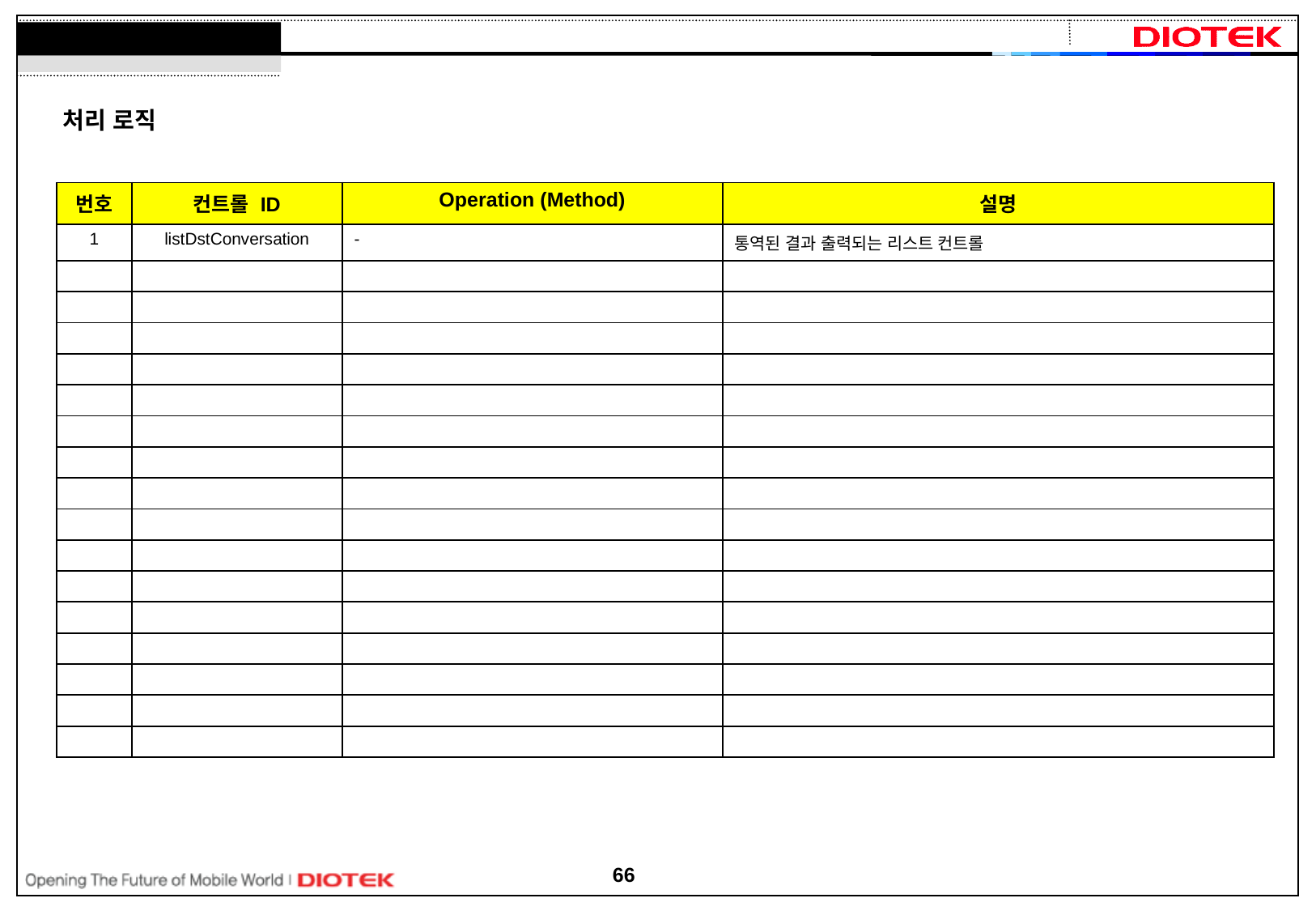

처리 로직
| 번호 | 컨트롤 ID | Operation (Method) | 설명 |
| --- | --- | --- | --- |
| 1 | listDstConversation | - | 통역된 결과 출력되는 리스트 컨트롤 |
|  |  |  |  |
|  |  |  |  |
|  |  |  |  |
|  |  |  |  |
|  |  |  |  |
|  |  |  |  |
|  |  |  |  |
|  |  |  |  |
|  |  |  |  |
|  |  |  |  |
|  |  |  |  |
|  |  |  |  |
|  |  |  |  |
|  |  |  |  |
|  |  |  |  |
|  |  |  |  |